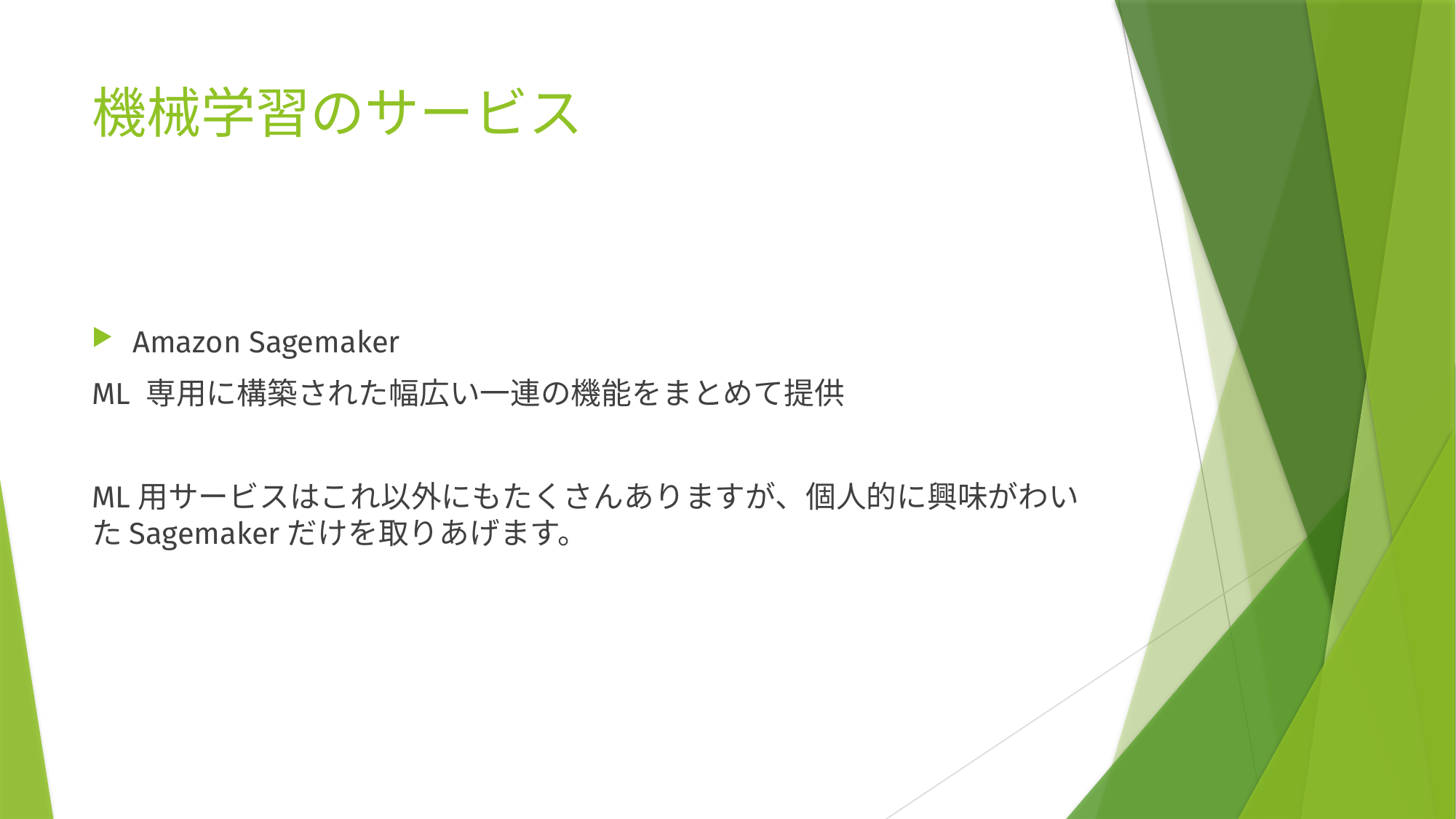

# 機械学習のサービス

Amazon Sagemaker
ML 専用に構築された幅広い一連の機能をまとめて提供

ML用サービスはこれ以外にもたくさんありますが、個人的に興味がわいたSagemakerだけを取りあげます。